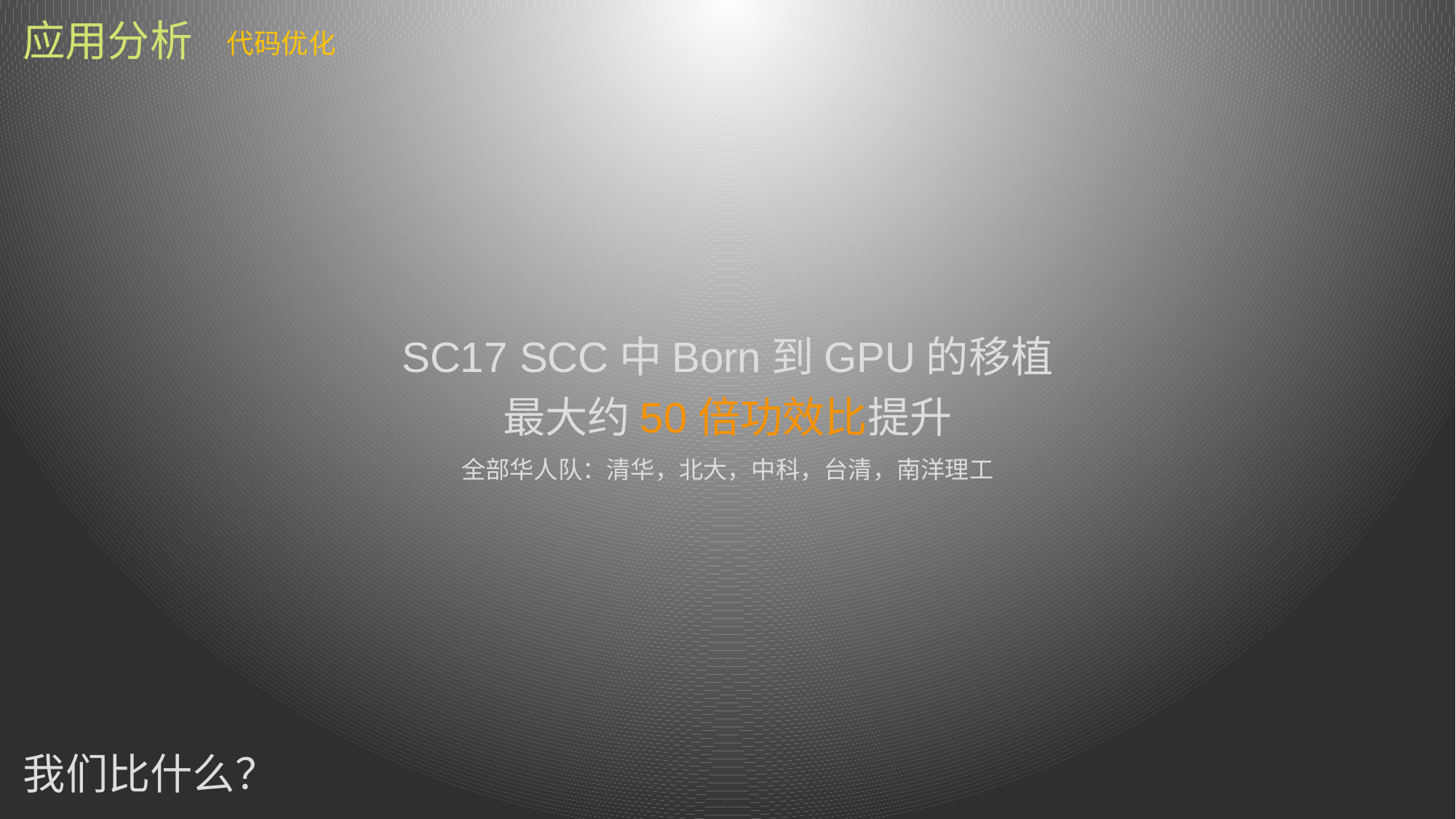

应用分析
代码优化

SC17 SCC中Born到GPU的移植
最大约50倍功效比提升
全部华人队：清华，北大，中科，台清，南洋理工
我们比什么？